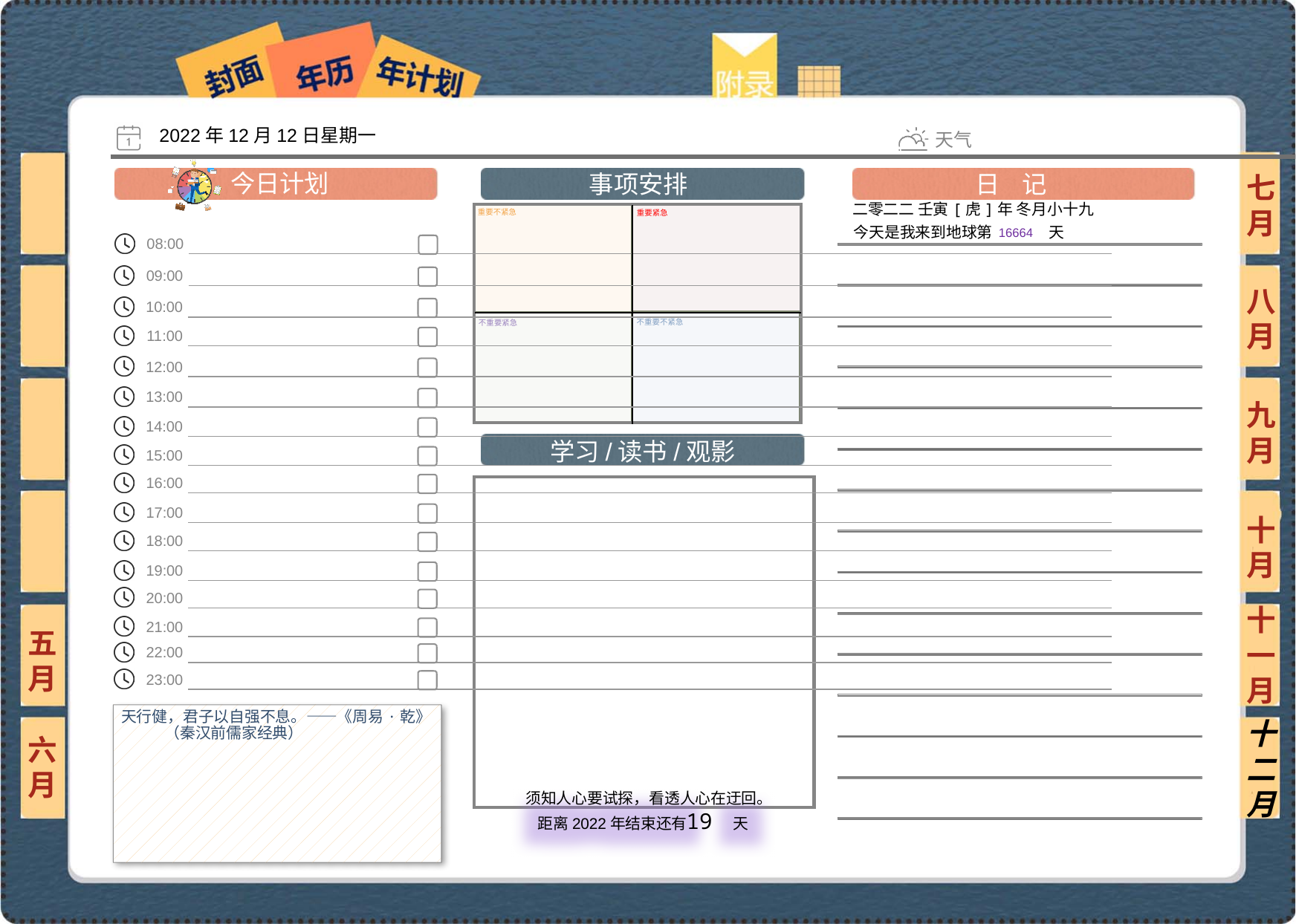

2022年12月12日星期一
七月
二零二二 壬寅[虎]年 冬月小十九
16664
八月
九月
十月
十一月
五月
天行健，君子以自强不息。——《周易·乾》（秦汉前儒家经典）

六月
十二月
19
 须知人心要试探，看透人心在迂回。